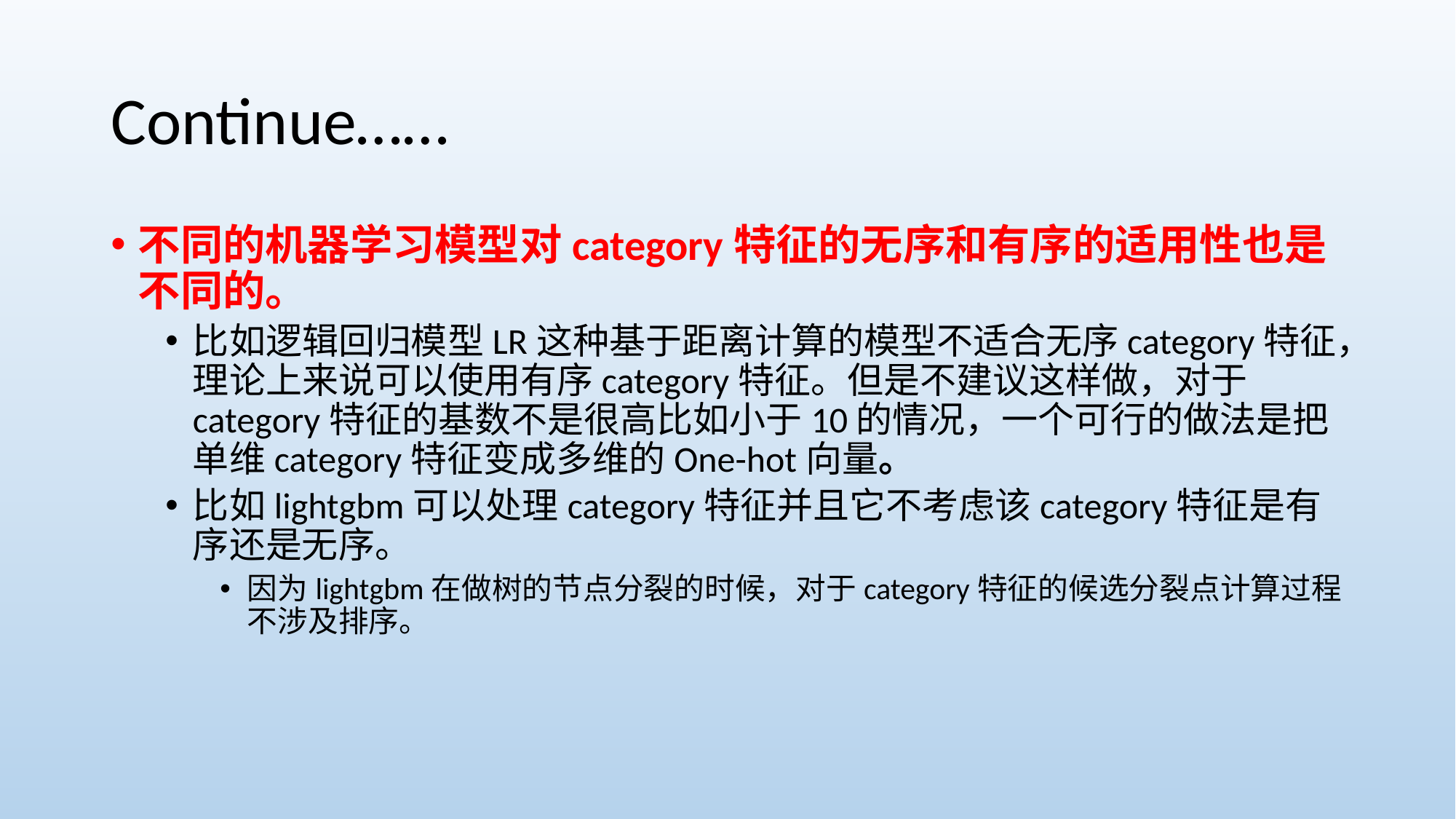

# Continue……
不同的机器学习模型对category特征的无序和有序的适用性也是不同的。
比如逻辑回归模型LR这种基于距离计算的模型不适合无序category特征，理论上来说可以使用有序category特征。但是不建议这样做，对于category特征的基数不是很高比如小于10的情况，一个可行的做法是把单维category特征变成多维的One-hot向量。
比如lightgbm可以处理category特征并且它不考虑该category特征是有序还是无序。
因为lightgbm在做树的节点分裂的时候，对于category特征的候选分裂点计算过程不涉及排序。